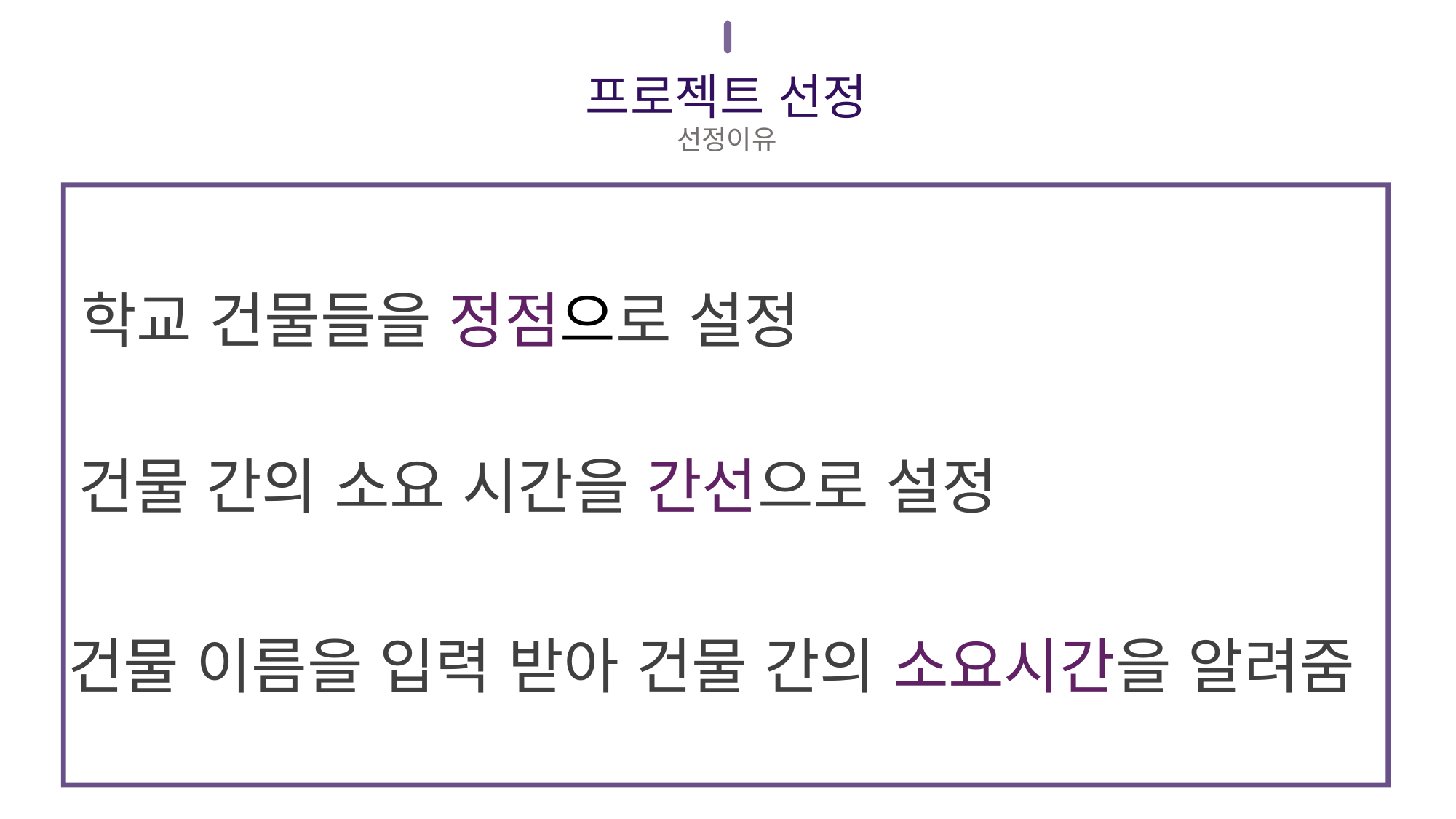

프로젝트 선정
선정이유

학교 건물들을 정점으로 설정
건물 간의 소요 시간을 간선으로 설정
건물 이름을 입력 받아 건물 간의 소요시간을 알려줌